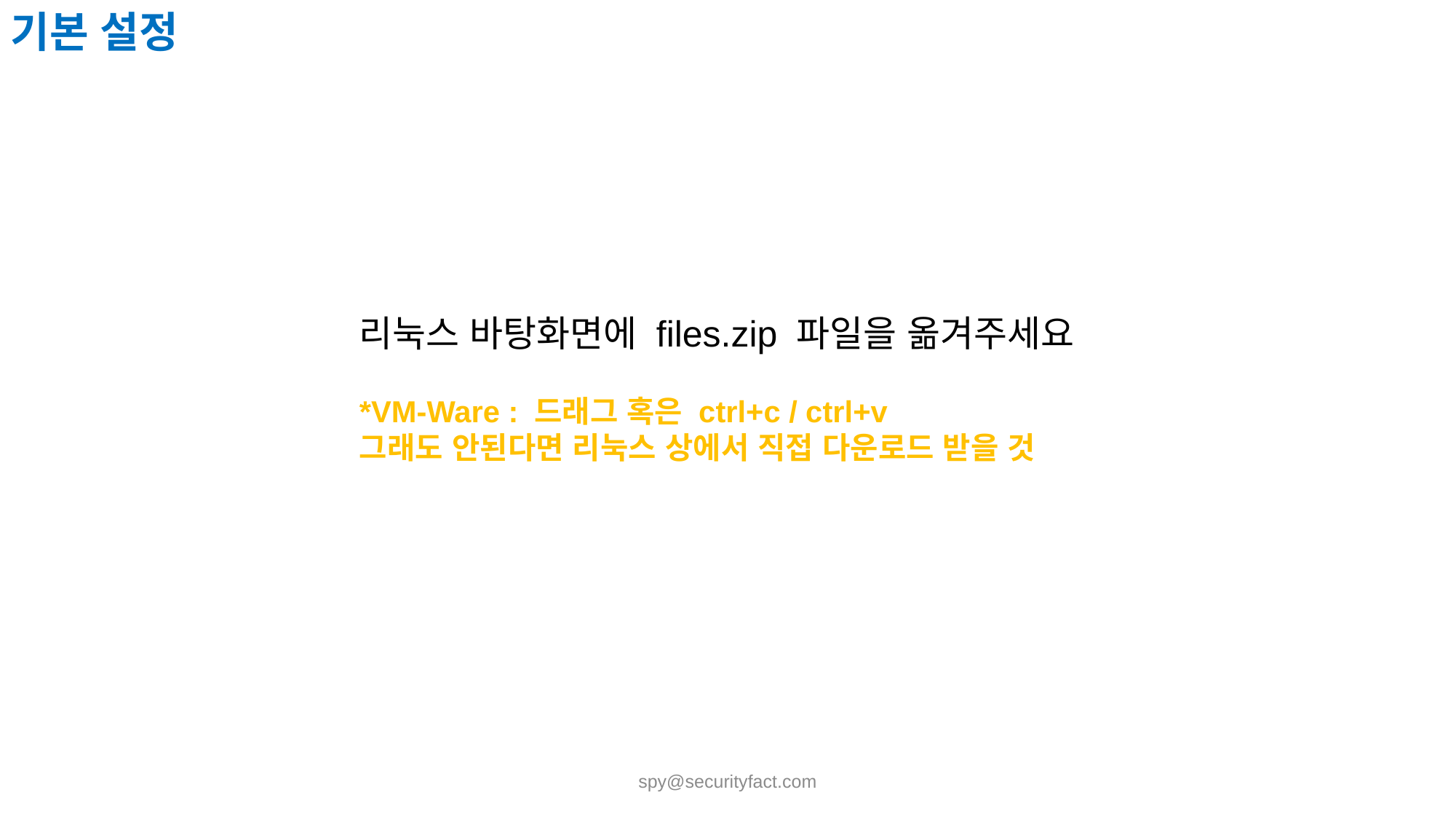

기본 설정
리눅스 바탕화면에 files.zip 파일을 옮겨주세요
*VM-Ware : 드래그 혹은 ctrl+c / ctrl+v
그래도 안된다면 리눅스 상에서 직접 다운로드 받을 것
spy@securityfact.com